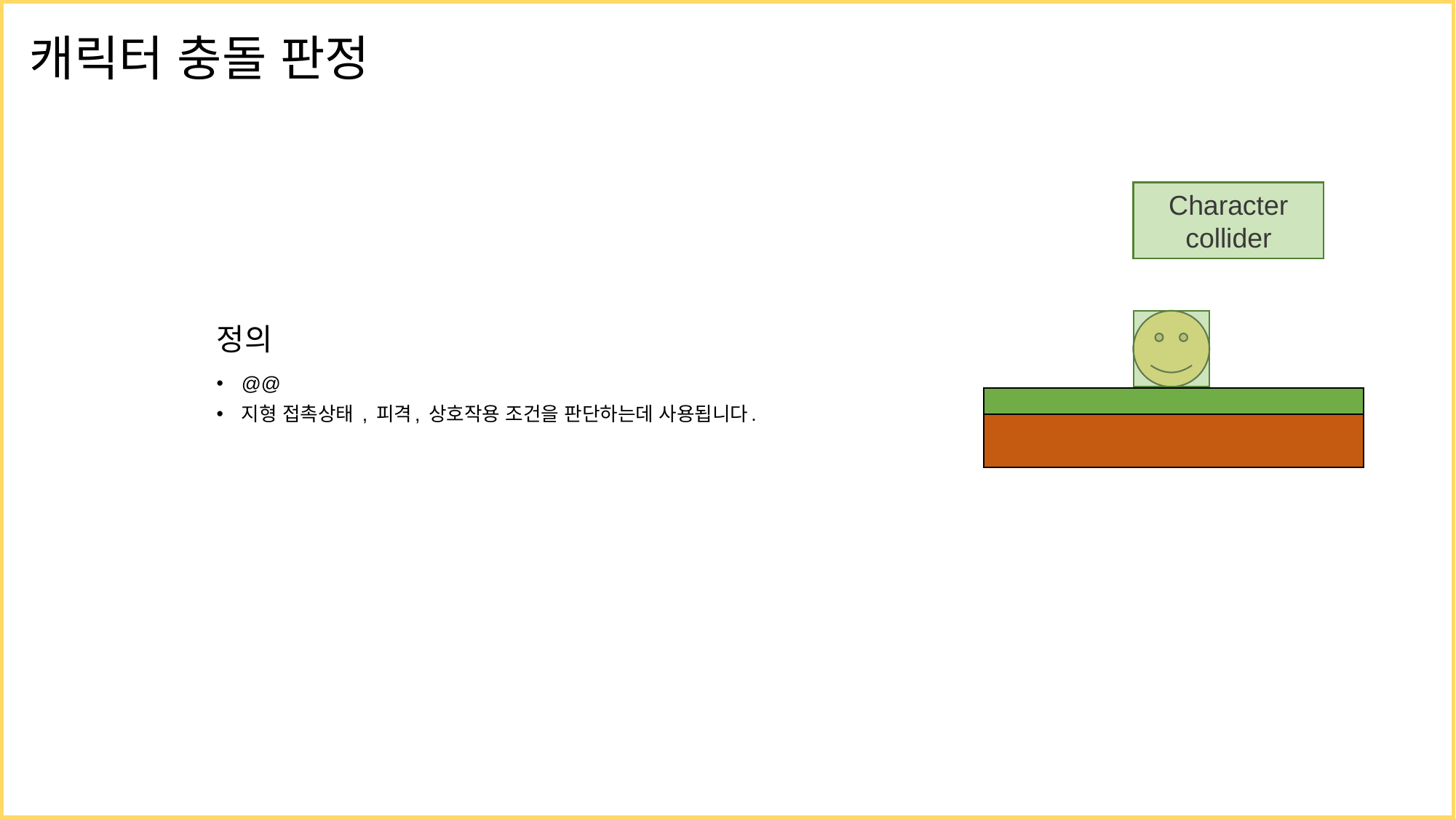

# 캐릭터 충돌 판정
Character
collider

정의
@@
지형 접촉상태 , 피격, 상호작용 조건을 판단하는데 사용됩니다.

규칙
@@@
데이터
@@@